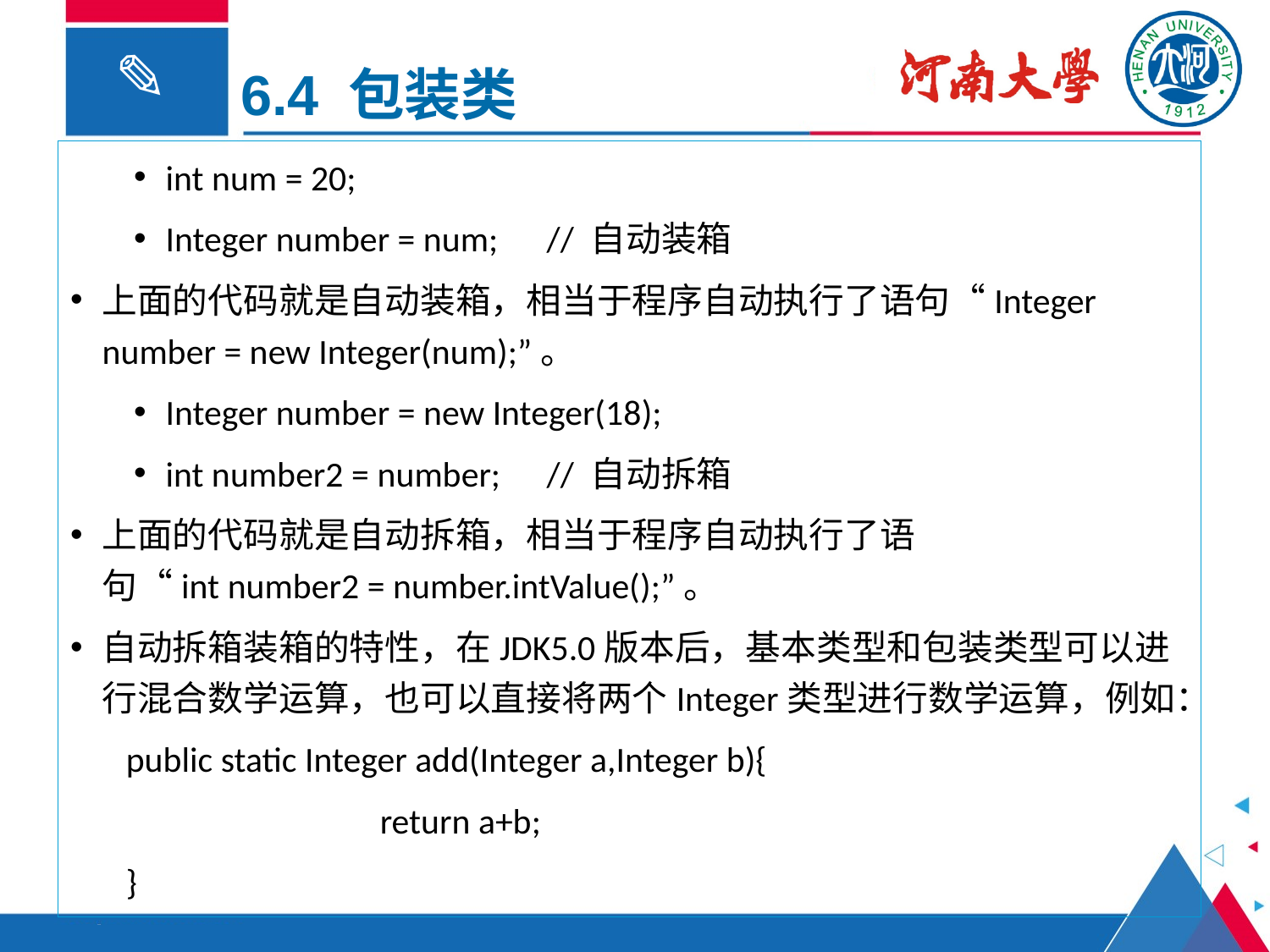

6.4 包装类
int num = 20;
Integer number = num; 	// 自动装箱
上面的代码就是自动装箱，相当于程序自动执行了语句“Integer number = new Integer(num);”。
Integer number = new Integer(18);
int number2 = number;	// 自动拆箱
上面的代码就是自动拆箱，相当于程序自动执行了语句“int number2 = number.intValue();”。
自动拆箱装箱的特性，在JDK5.0版本后，基本类型和包装类型可以进行混合数学运算，也可以直接将两个Integer类型进行数学运算，例如：
public static Integer add(Integer a,Integer b){
		return a+b;
}